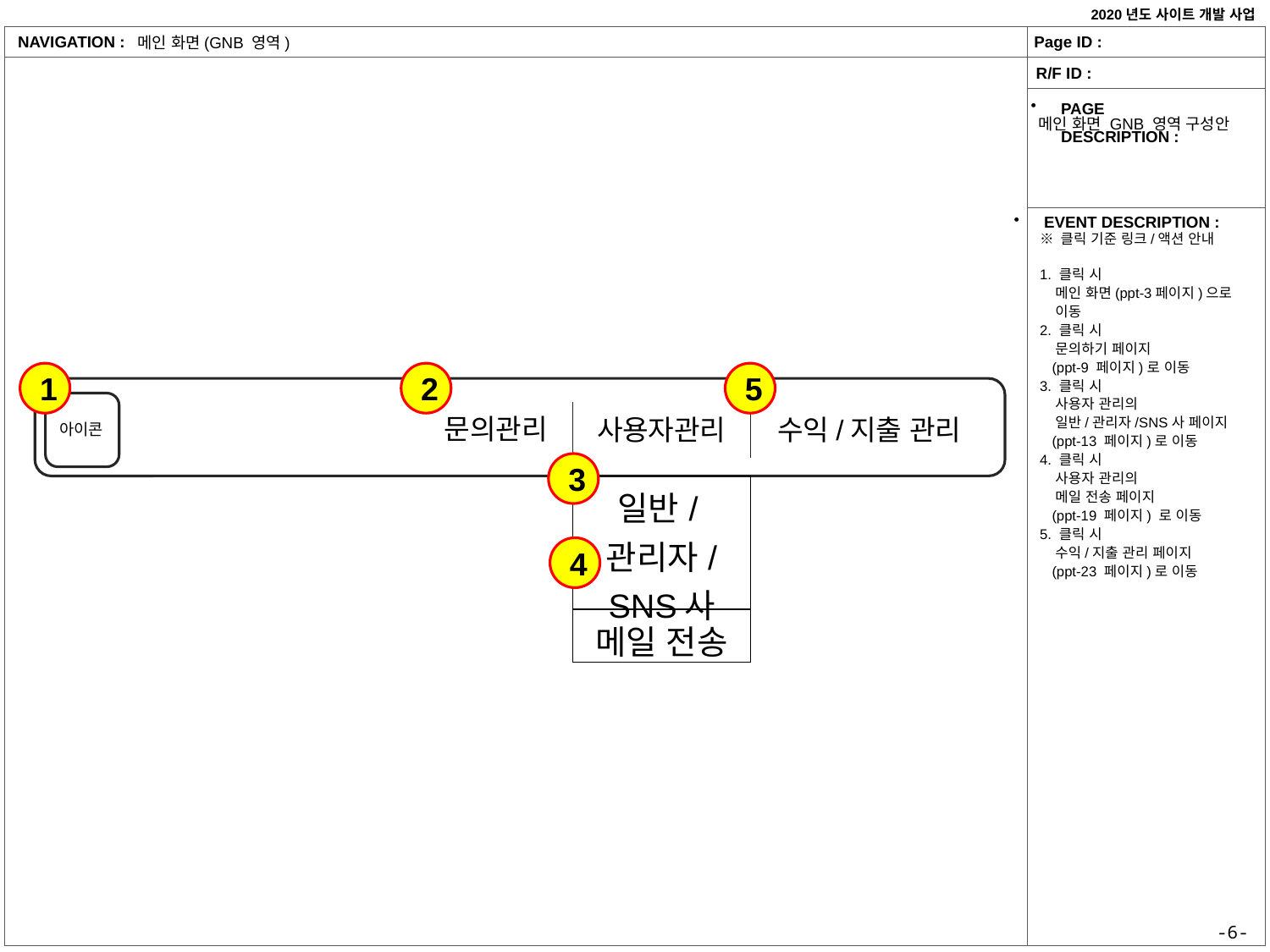

메인 화면(GNB 영역)
메인 화면 GNB 영역 구성안

※ 클릭 기준 링크/액션 안내
1. 클릭 시
   메인 화면(ppt-3페이지)으로
   이동
2. 클릭 시
   문의하기 페이지
   (ppt-9 페이지)로 이동
3. 클릭 시
   사용자 관리의
   일반/관리자/SNS사 페이지
   (ppt-13 페이지)로 이동
4. 클릭 시
   사용자 관리의
   메일 전송 페이지
   (ppt-19 페이지) 로 이동
5. 클릭 시
   수익/지출 관리 페이지
   (ppt-23 페이지)로 이동

1
2
5

문의관리
사용자관리
수익/지출 관리
아이콘
3
| 일반/관리자/SNS사 |
| --- |
| 메일 전송 |
4